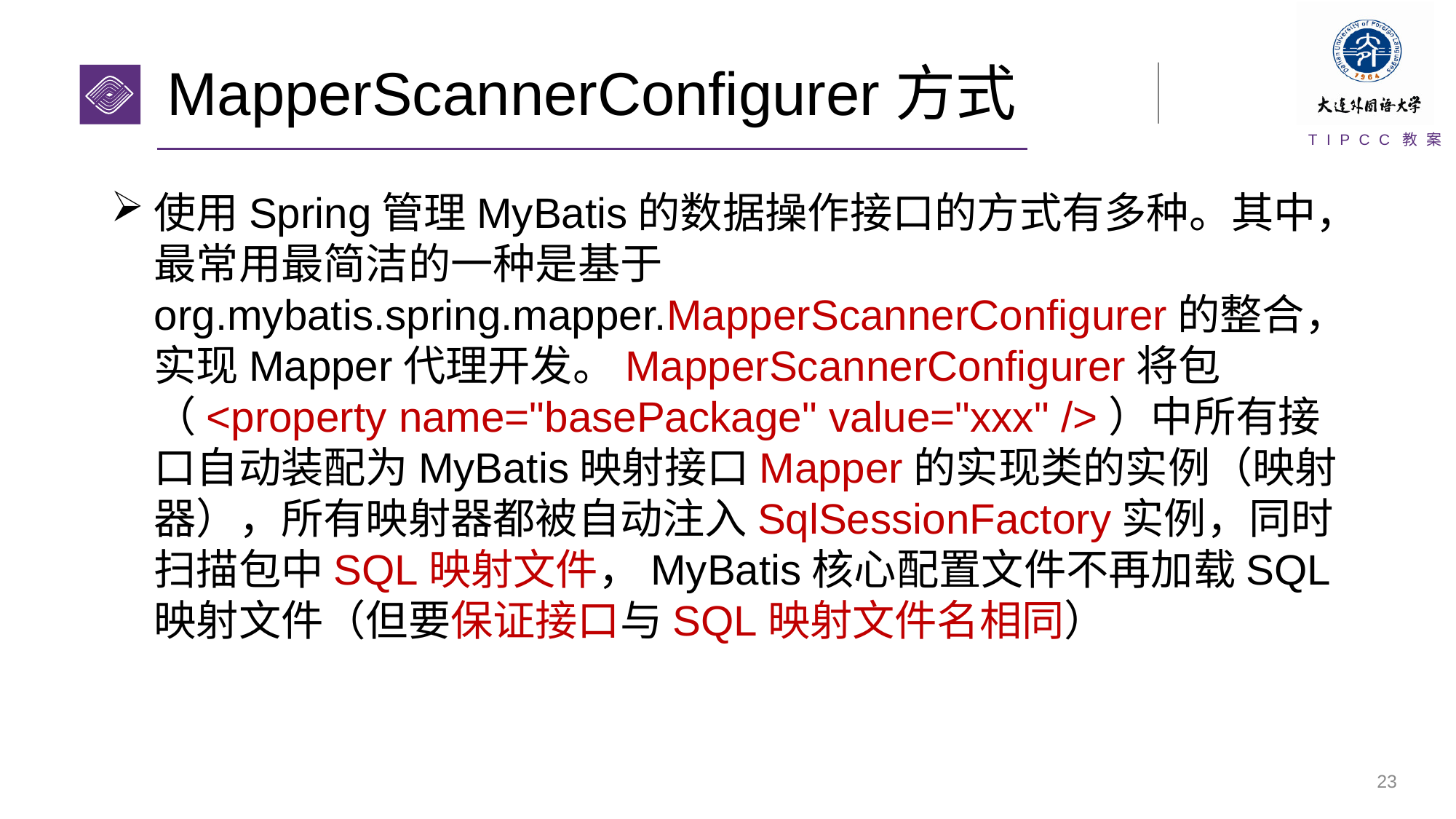

# MapperScannerConfigurer方式
使用Spring管理MyBatis的数据操作接口的方式有多种。其中，最常用最简洁的一种是基于org.mybatis.spring.mapper.MapperScannerConfigurer的整合，实现Mapper代理开发。MapperScannerConfigurer将包（<property name="basePackage" value="xxx" />）中所有接口自动装配为MyBatis映射接口Mapper的实现类的实例（映射器），所有映射器都被自动注入SqlSessionFactory实例，同时扫描包中SQL映射文件，MyBatis核心配置文件不再加载SQL映射文件（但要保证接口与SQL映射文件名相同）
23